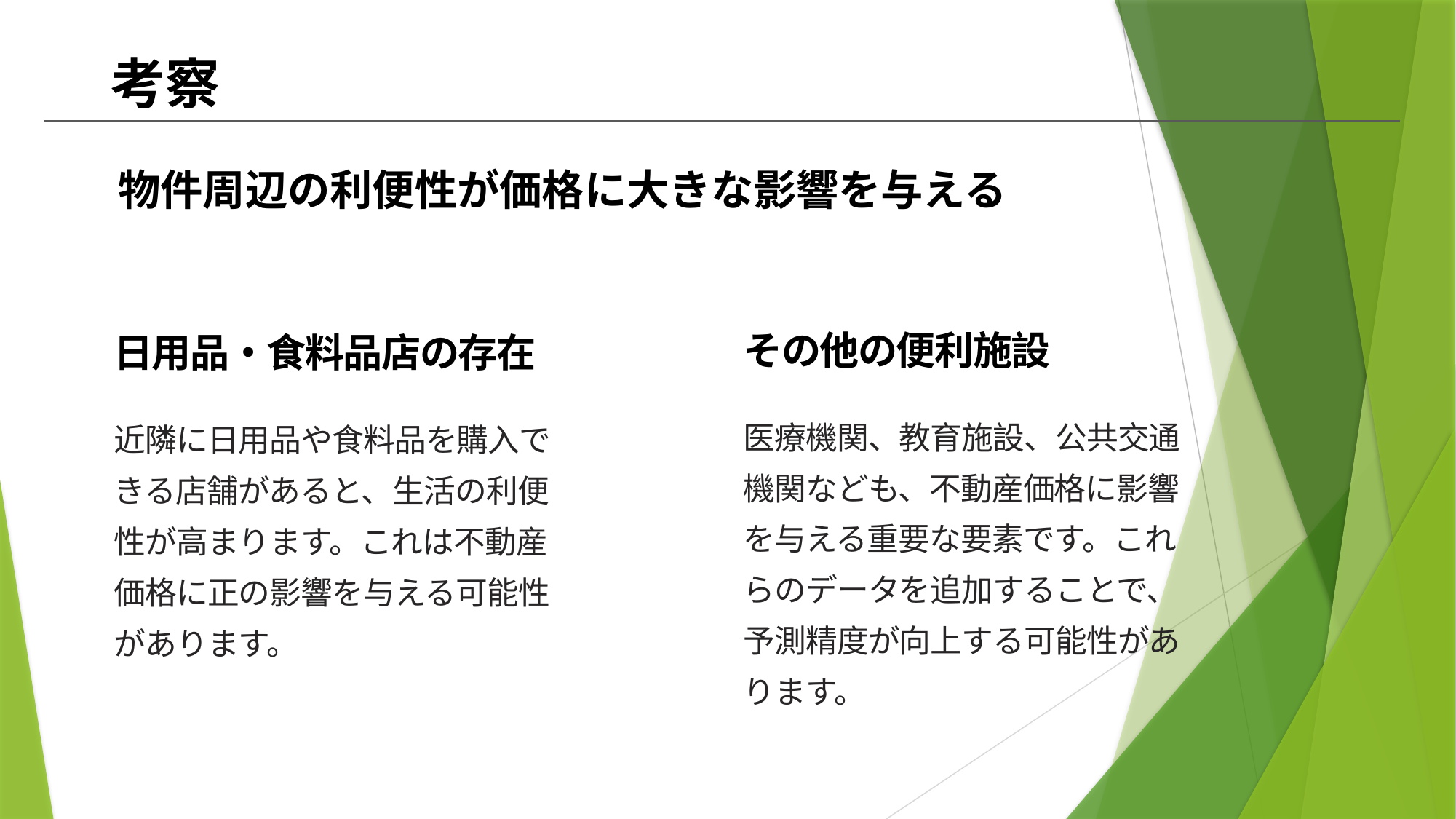

# 考察
物件周辺の利便性が価格に大きな影響を与える
その他の便利施設
日用品・食料品店の存在
医療機関、教育施設、公共交通機関なども、不動産価格に影響を与える重要な要素です。これらのデータを追加することで、予測精度が向上する可能性があります。
近隣に日用品や食料品を購入できる店舗があると、生活の利便性が高まります。これは不動産価格に正の影響を与える可能性があります。